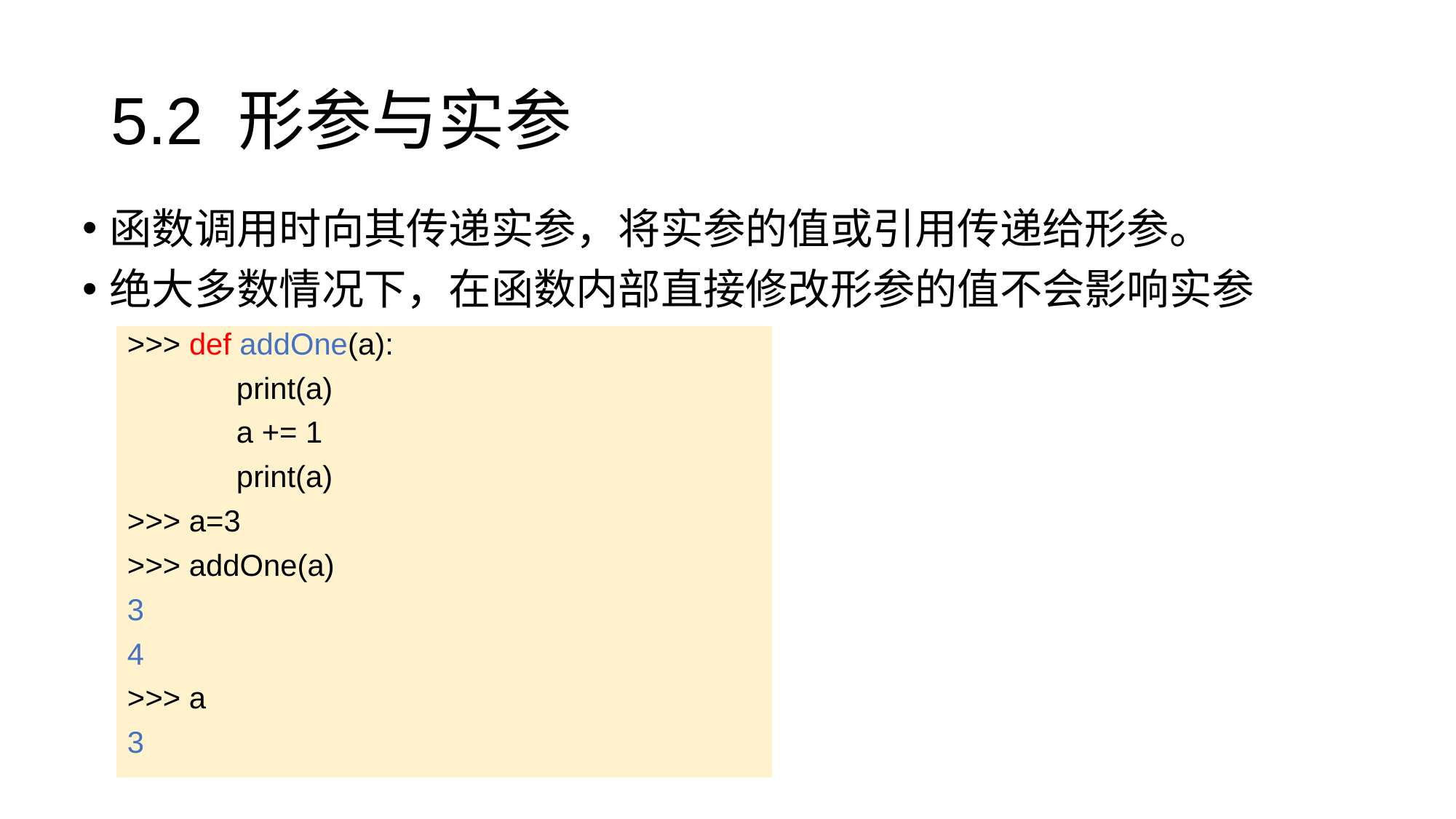

# 5.2 形参与实参
函数调用时向其传递实参，将实参的值或引用传递给形参。
绝大多数情况下，在函数内部直接修改形参的值不会影响实参
>>> def addOne(a):
	print(a)
	a += 1
	print(a)
>>> a=3
>>> addOne(a)
3
4
>>> a
3